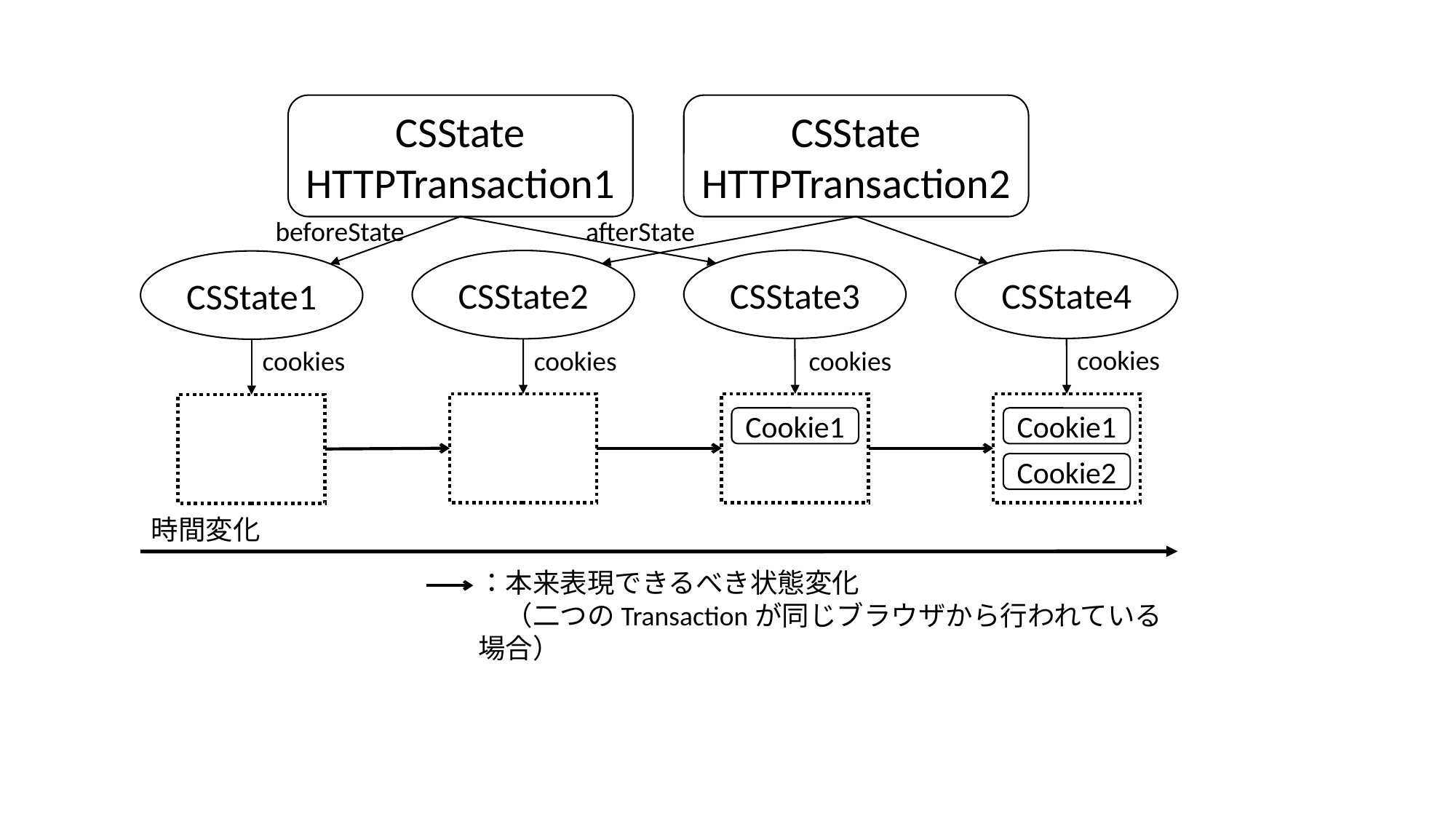

CSState
HTTPTransaction2

CSState
HTTPTransaction1
afterState
beforeState
CSState4
CSState3
CSState2
CSState1
cookies
cookies
cookies
cookies

Cookie1

Cookie2

Cookie1
時間変化
：本来表現できるべき状態変化
　（二つのTransactionが同じブラウザから行われている場合）